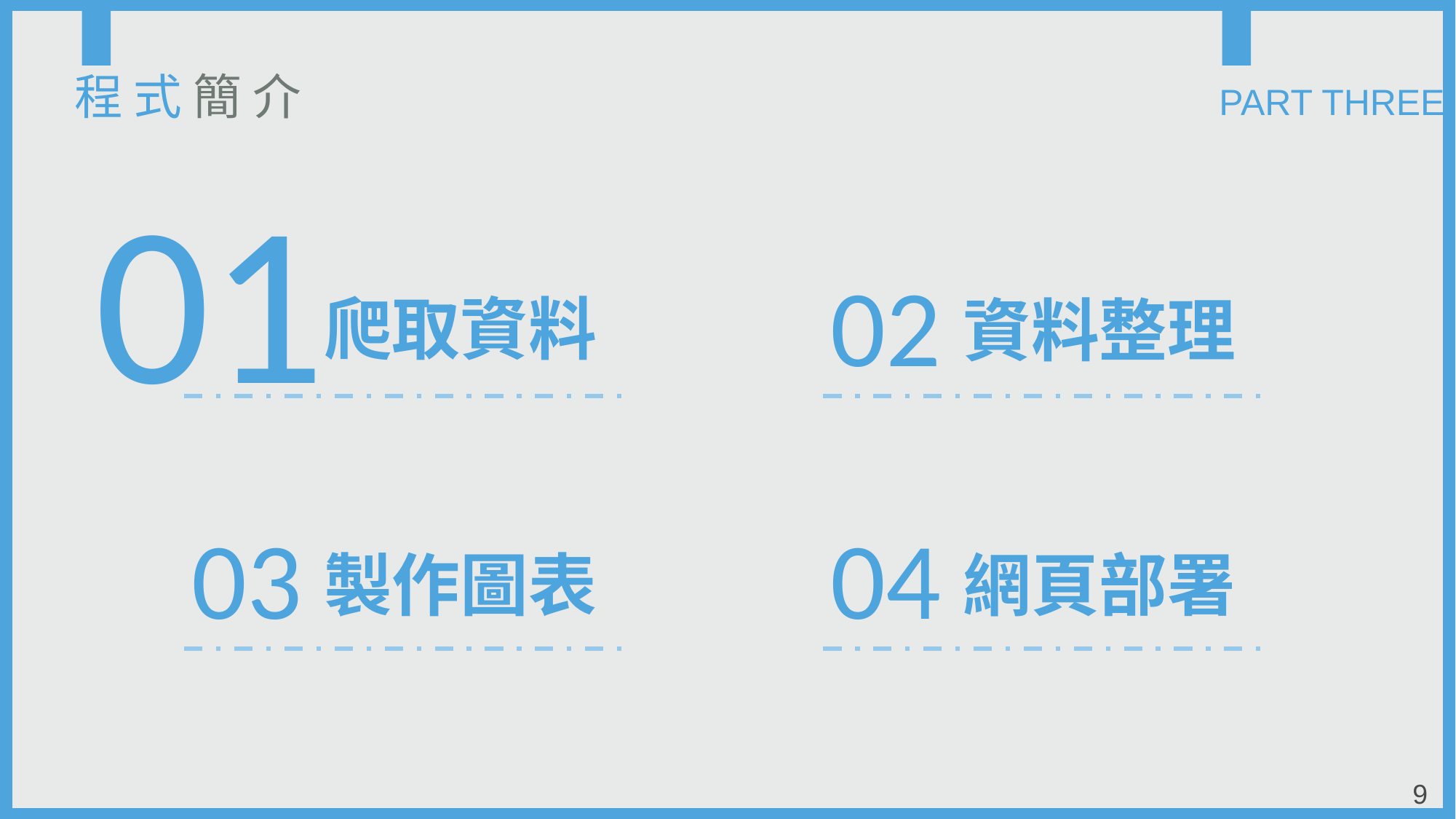

程 式 簡 介
PART THREE
01
02
爬取資料
資料整理
03
04
製作圖表
網頁部署